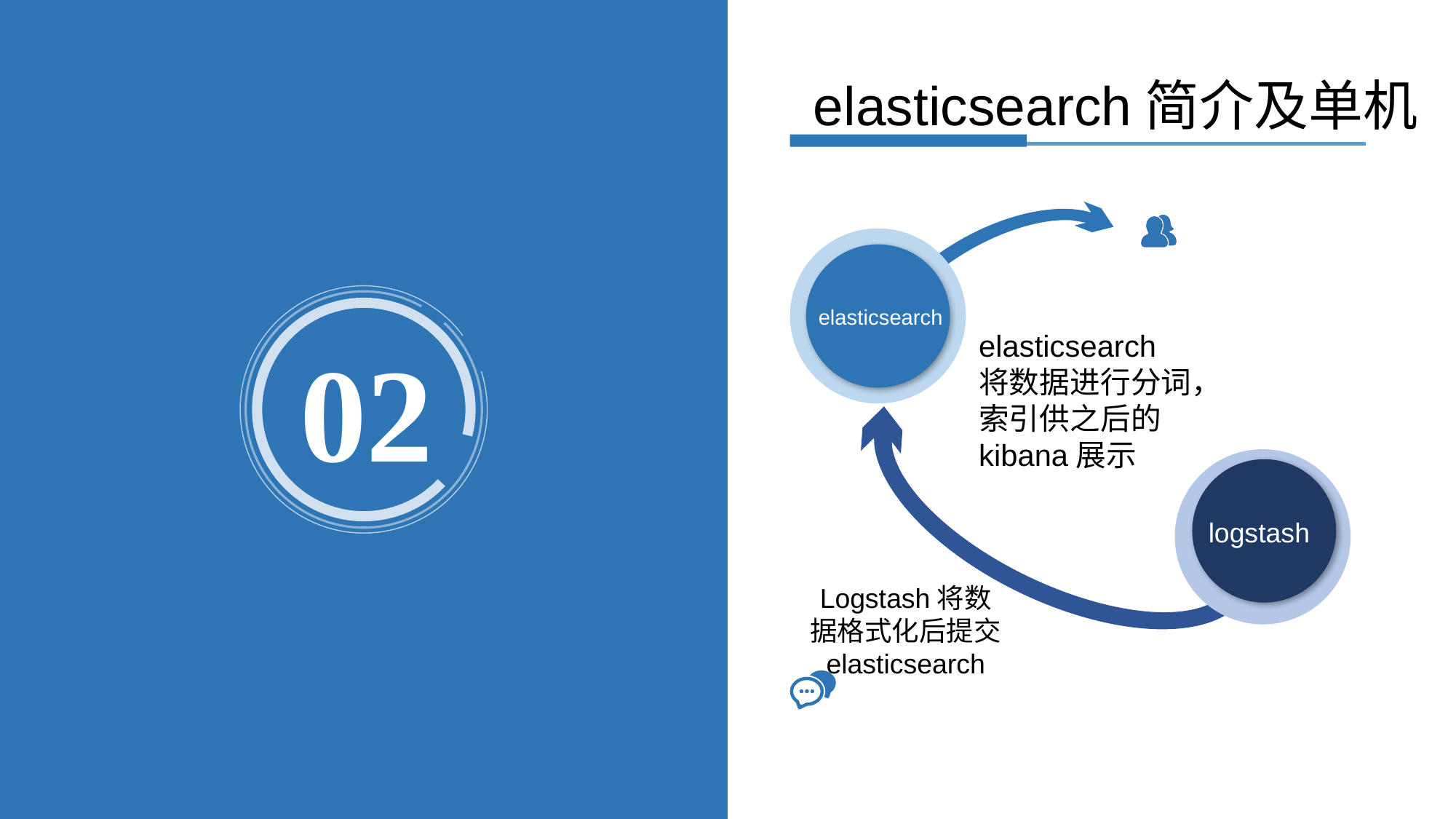

elasticsearch简介及单机

elasticsearch

02
elasticsearch
将数据进行分词，索引供之后的kibana展示
logstash
Logstash将数
据格式化后提交
elasticsearch